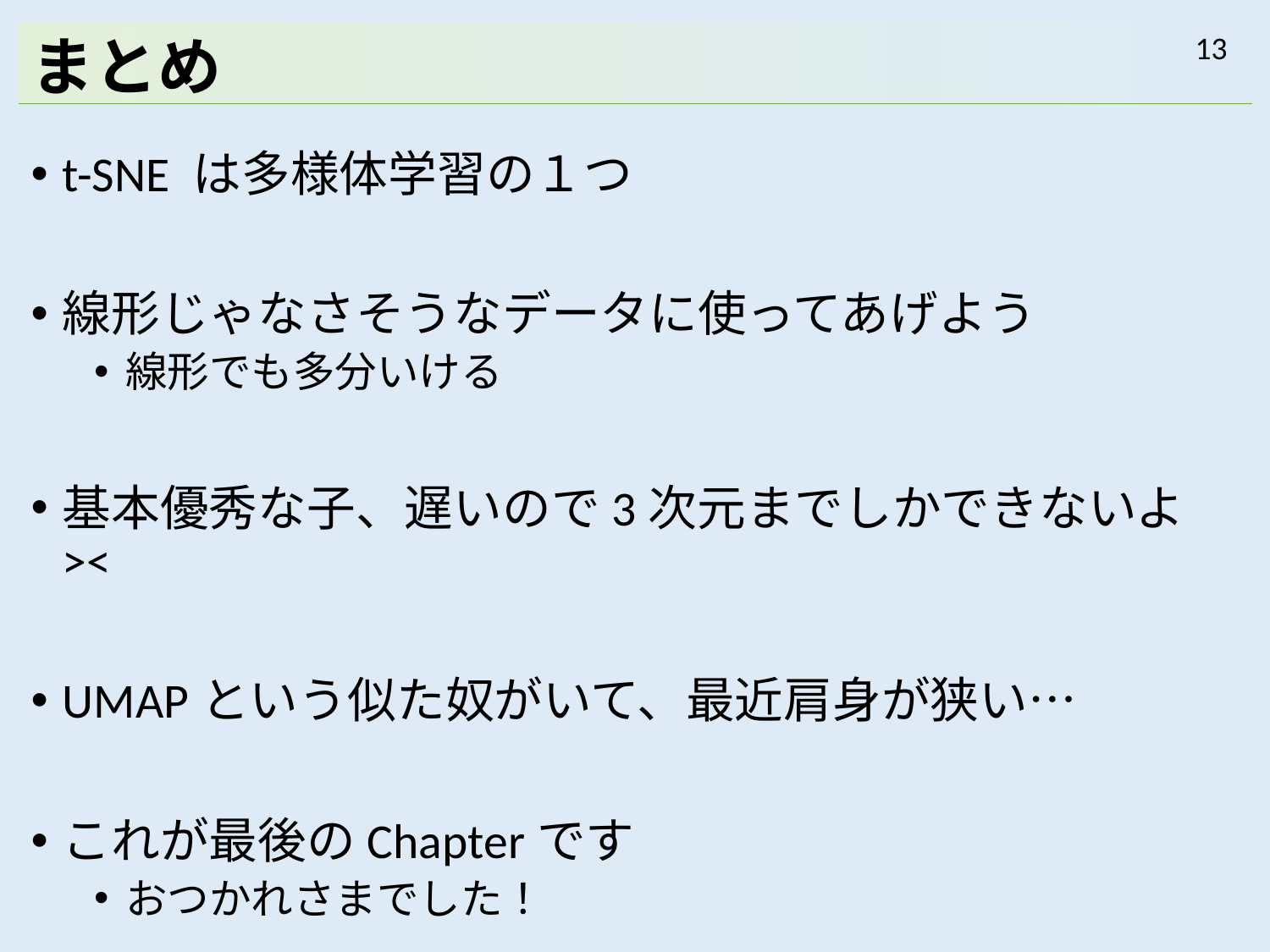

# まとめ
t-SNE は多様体学習の１つ

線形じゃなさそうなデータに使ってあげよう
線形でも多分いける

基本優秀な子、遅いので3次元までしかできないよ ><

UMAPという似た奴がいて、最近肩身が狭い…

これが最後のChapterです
おつかれさまでした！